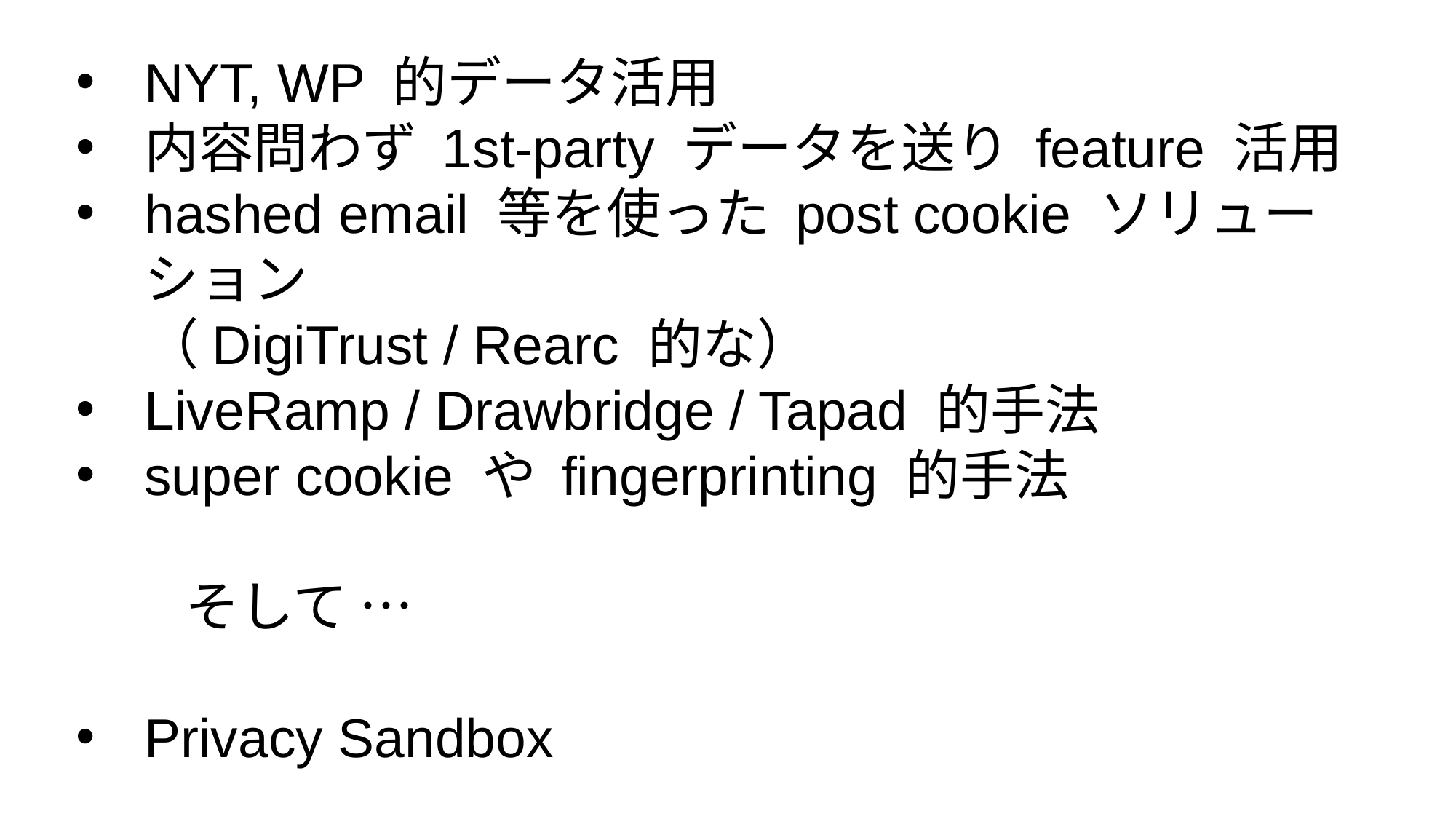

NYT, WP 的データ活用
内容問わず 1st-party データを送り feature 活用
hashed email 等を使った post cookie ソリューション
（DigiTrust / Rearc 的な）
LiveRamp / Drawbridge / Tapad 的手法
super cookie や fingerprinting 的手法

	そして …

Privacy Sandbox